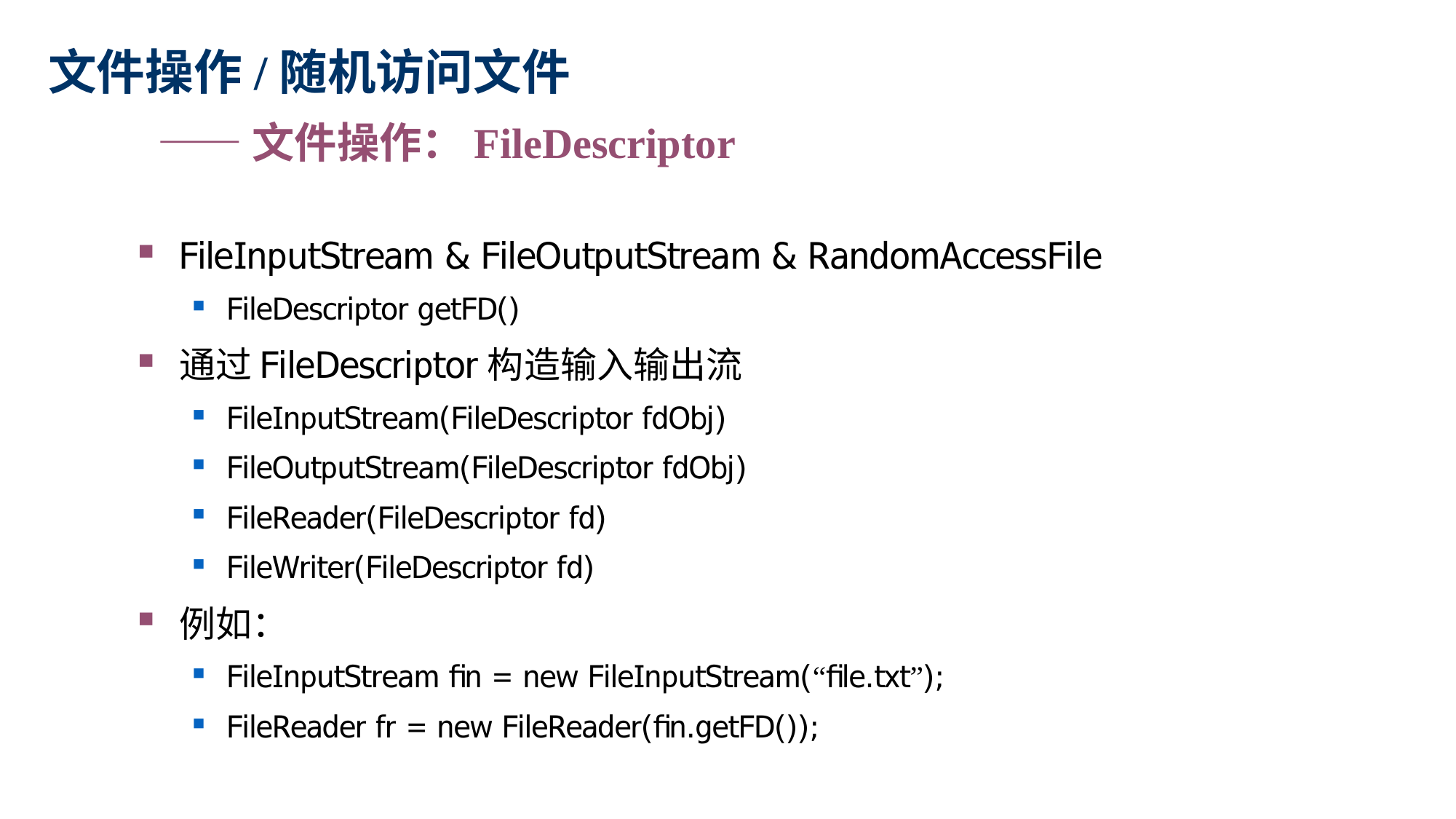

文件操作/随机访问文件
	——文件操作：FileDescriptor
FileInputStream & FileOutputStream & RandomAccessFile
FileDescriptor getFD()
通过FileDescriptor构造输入输出流
FileInputStream(FileDescriptor fdObj)
FileOutputStream(FileDescriptor fdObj)
FileReader(FileDescriptor fd)
FileWriter(FileDescriptor fd)
例如：
FileInputStream fin = new FileInputStream(“file.txt”);
FileReader fr = new FileReader(fin.getFD());